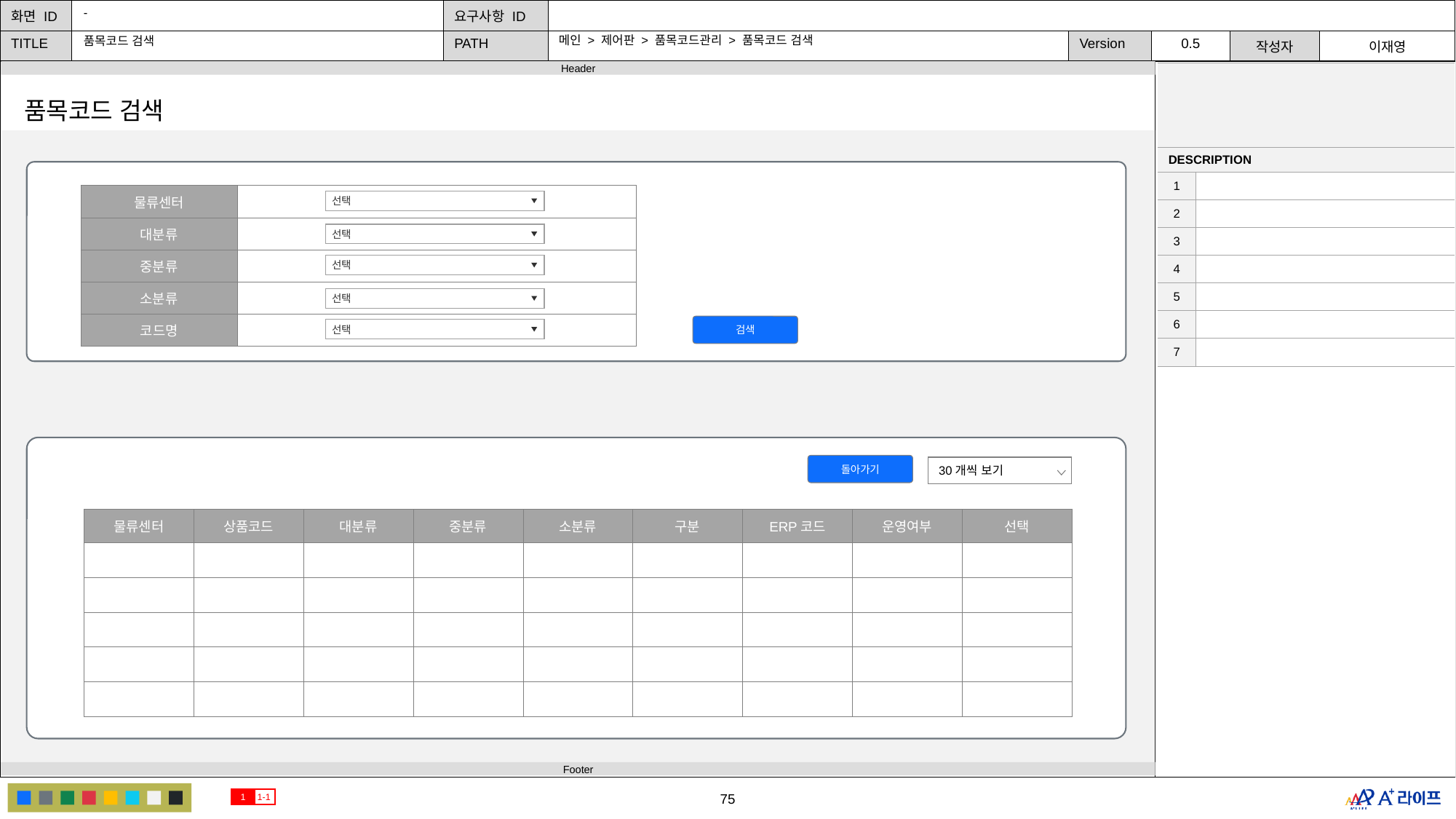

-

메인 > 제어판 > 품목코드관리 > 품목코드 검색
품목코드 검색
|  |  |
| --- | --- |
| DESCRIPTION |  |
| 1 |  |
| 2 |  |
| 3 |  |
| 4 |  |
| 5 |  |
| 6 |  |
| 7 |  |
품목코드 검색

| 물류센터 | 중분류 |
| --- | --- |
| 대분류 |  |
| 중분류 |  |
| 소분류 |  |
| 코드명 |  |
선택

선택

선택

선택

검색
선택

돌아가기
30개씩 보기

| 물류센터 | 상품코드 | 대분류 | 중분류 | 소분류 | 구분 | ERP코드 | 운영여부 | 선택 |
| --- | --- | --- | --- | --- | --- | --- | --- | --- |
|  |  |  |  |  |  |  |  |  |
|  |  |  |  |  |  |  |  |  |
|  |  |  |  |  |  |  |  |  |
|  |  |  |  |  |  |  |  |  |
|  |  |  |  |  |  |  |  |  |
1
1-1